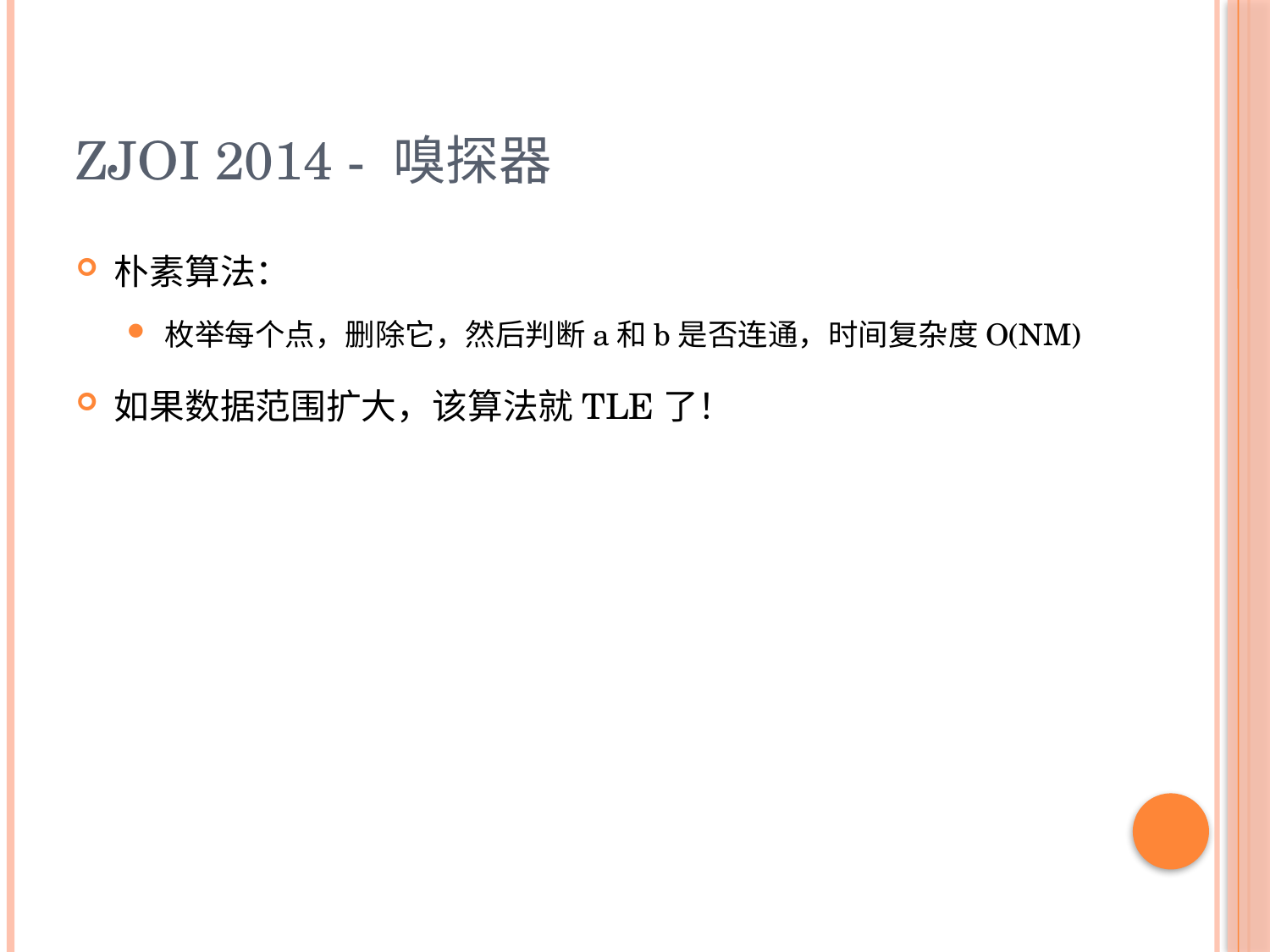

# ZJOI 2014 - 嗅探器
朴素算法：
枚举每个点，删除它，然后判断a和b是否连通，时间复杂度O(NM)
如果数据范围扩大，该算法就TLE了！